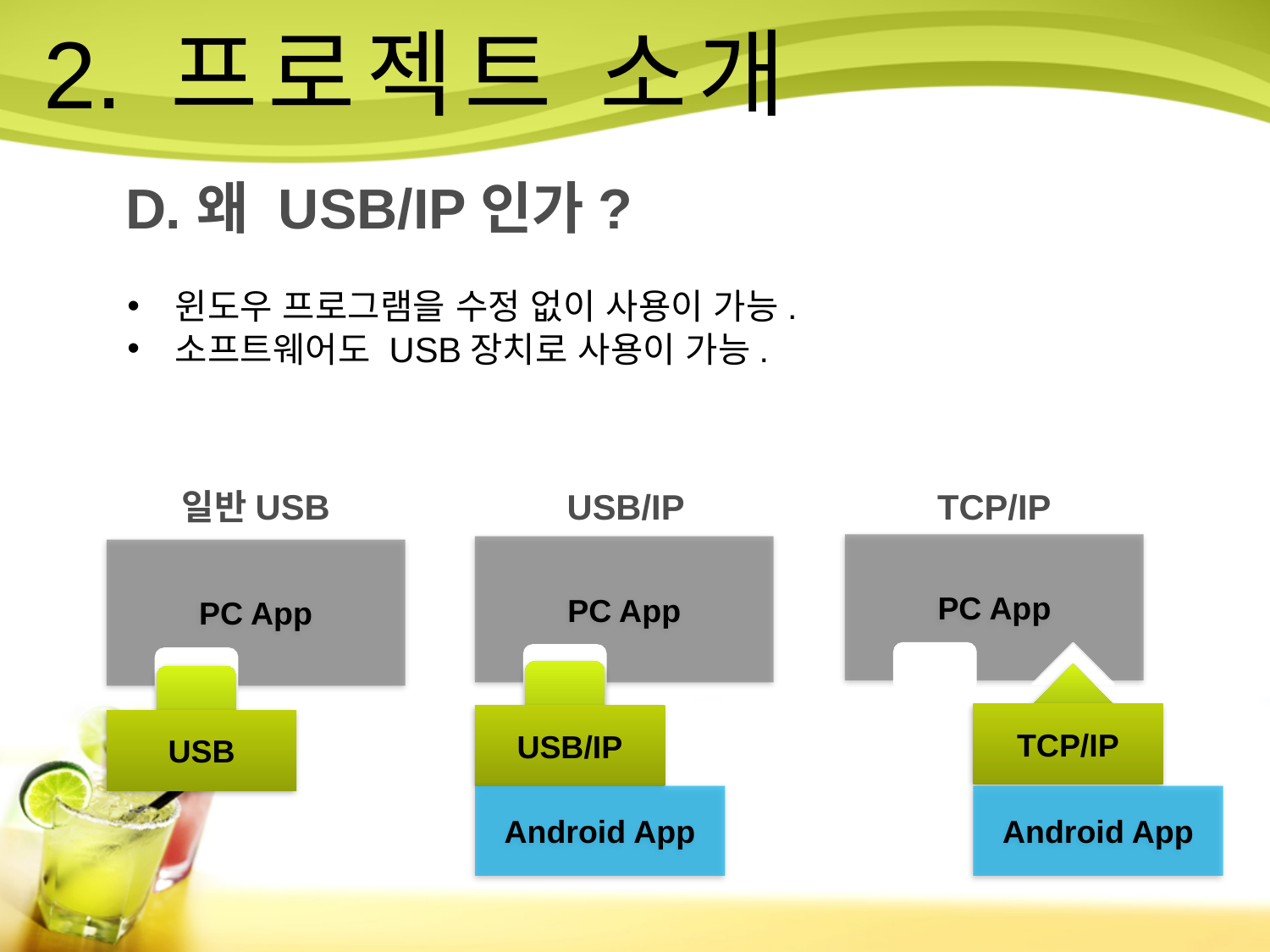

# 프로젝트 소개
왜 USB/IP인가?

윈도우 프로그램을 수정 없이 사용이 가능.
소프트웨어도 USB장치로 사용이 가능.

TCP/IP
일반USB
USB/IP
PC App

TCP/IP
Android App
PC App

USB/IP
Android App
PC App

USB